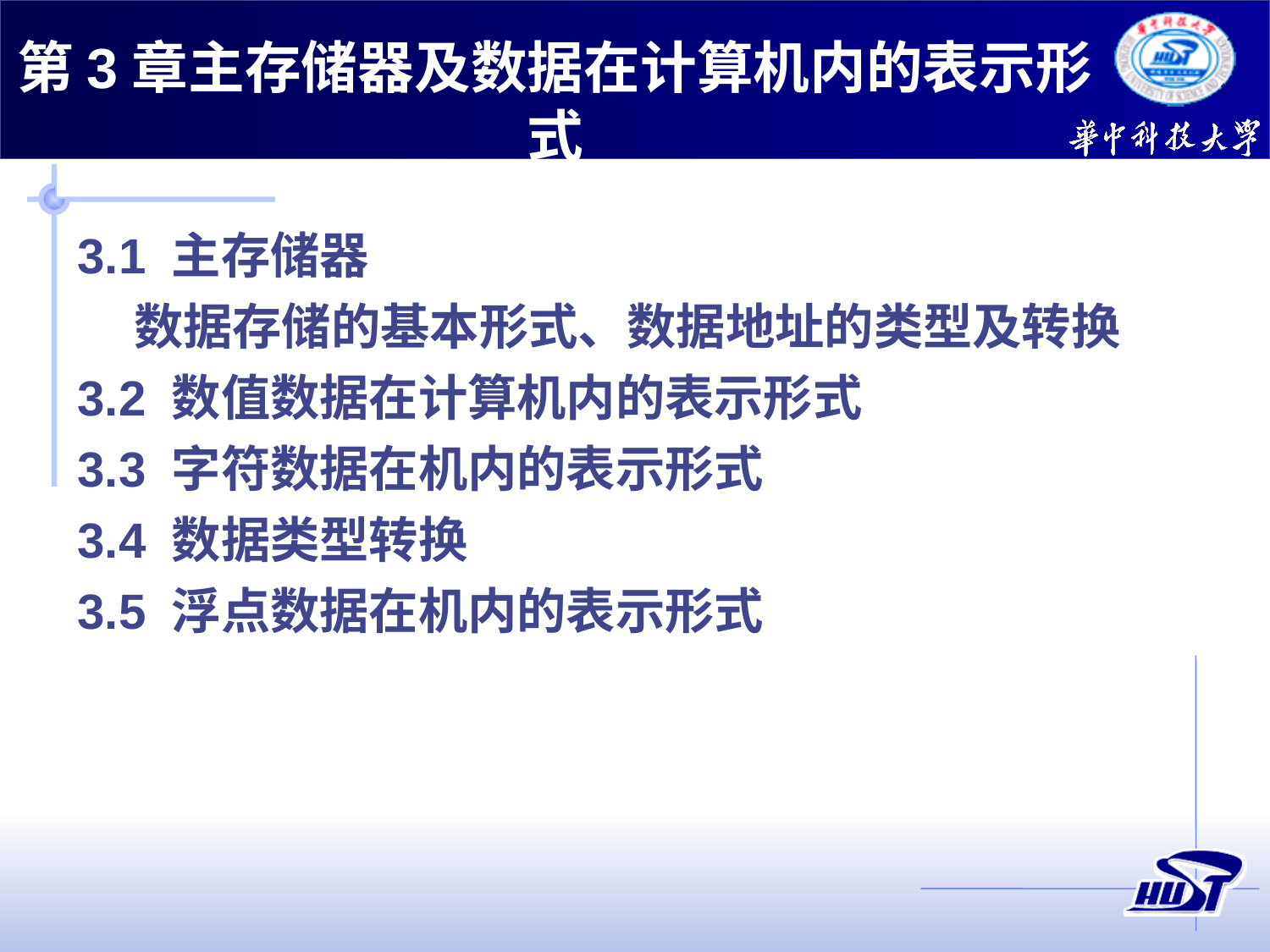

第3章主存储器及数据在计算机内的表示形式
3.1 主存储器
    数据存储的基本形式、数据地址的类型及转换
3.2 数值数据在计算机内的表示形式
3.3 字符数据在机内的表示形式
3.4 数据类型转换
3.5 浮点数据在机内的表示形式